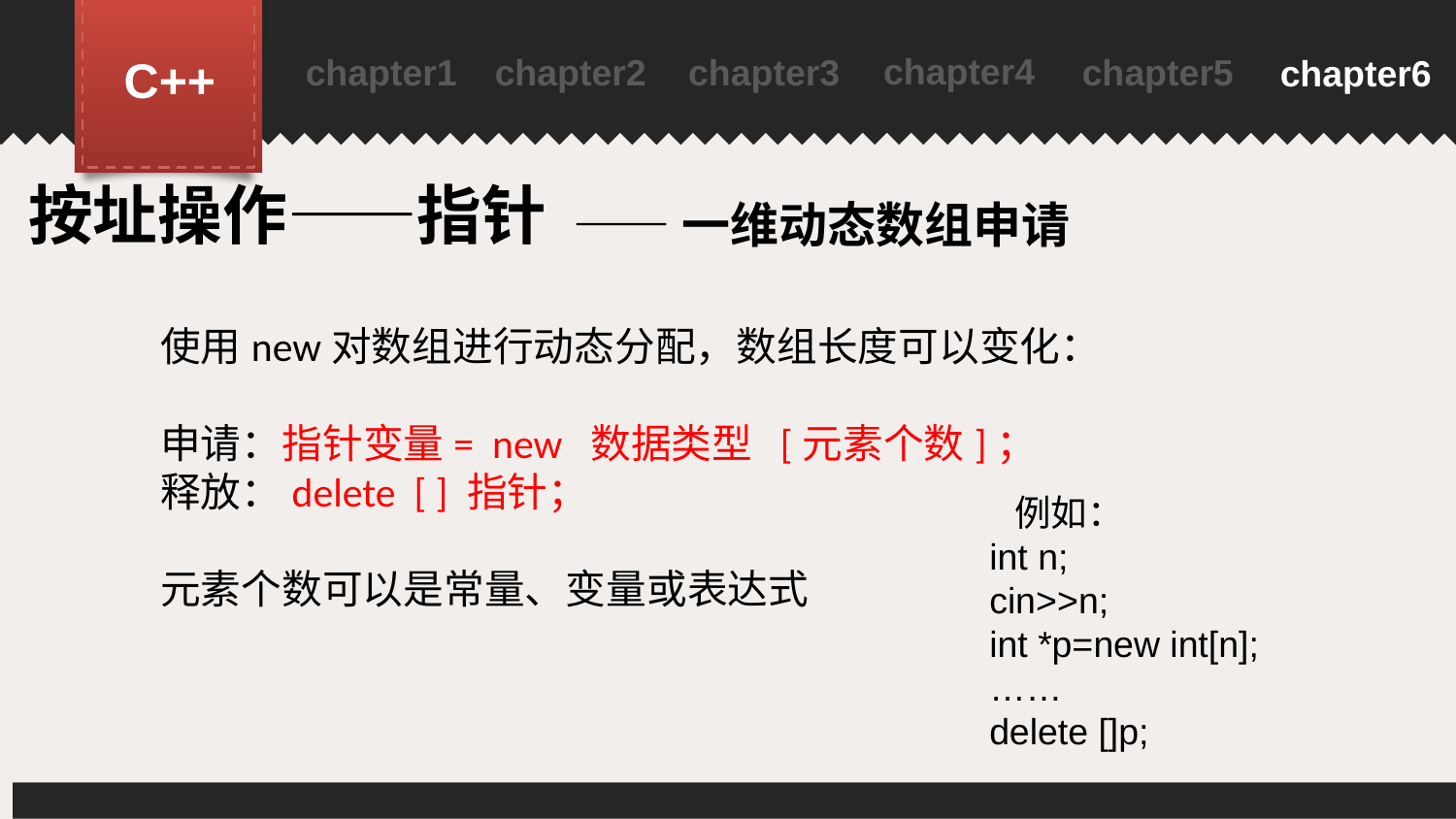

chapter4
C++
chapter1
chapter2
chapter3
chapter5
chapter6
PPT模板下载：www.1ppt.com/moban/     行业PPT模板：www.1ppt.com/hangye/
节日PPT模板：www.1ppt.com/jieri/           PPT素材下载：www.1ppt.com/sucai/
PPT背景图片：www.1ppt.com/beijing/      PPT图表下载：www.1ppt.com/tubiao/
优秀PPT下载：www.1ppt.com/xiazai/        PPT教程： www.1ppt.com/powerpoint/
Word教程： www.1ppt.com/word/              Excel教程：www.1ppt.com/excel/
资料下载：www.1ppt.com/ziliao/                PPT课件下载：www.1ppt.com/kejian/
范文下载：www.1ppt.com/fanwen/             试卷下载：www.1ppt.com/shiti/
教案下载：www.1ppt.com/jiaoan/

按址操作——指针
——一维动态数组申请
使用new对数组进行动态分配，数组长度可以变化：

申请：指针变量=  new  数据类型  [元素个数]；
释放：delete  [ ] 指针；

元素个数可以是常量、变量或表达式
  例如：
int n;
cin>>n;
int *p=new int[n];
……
delete []p;